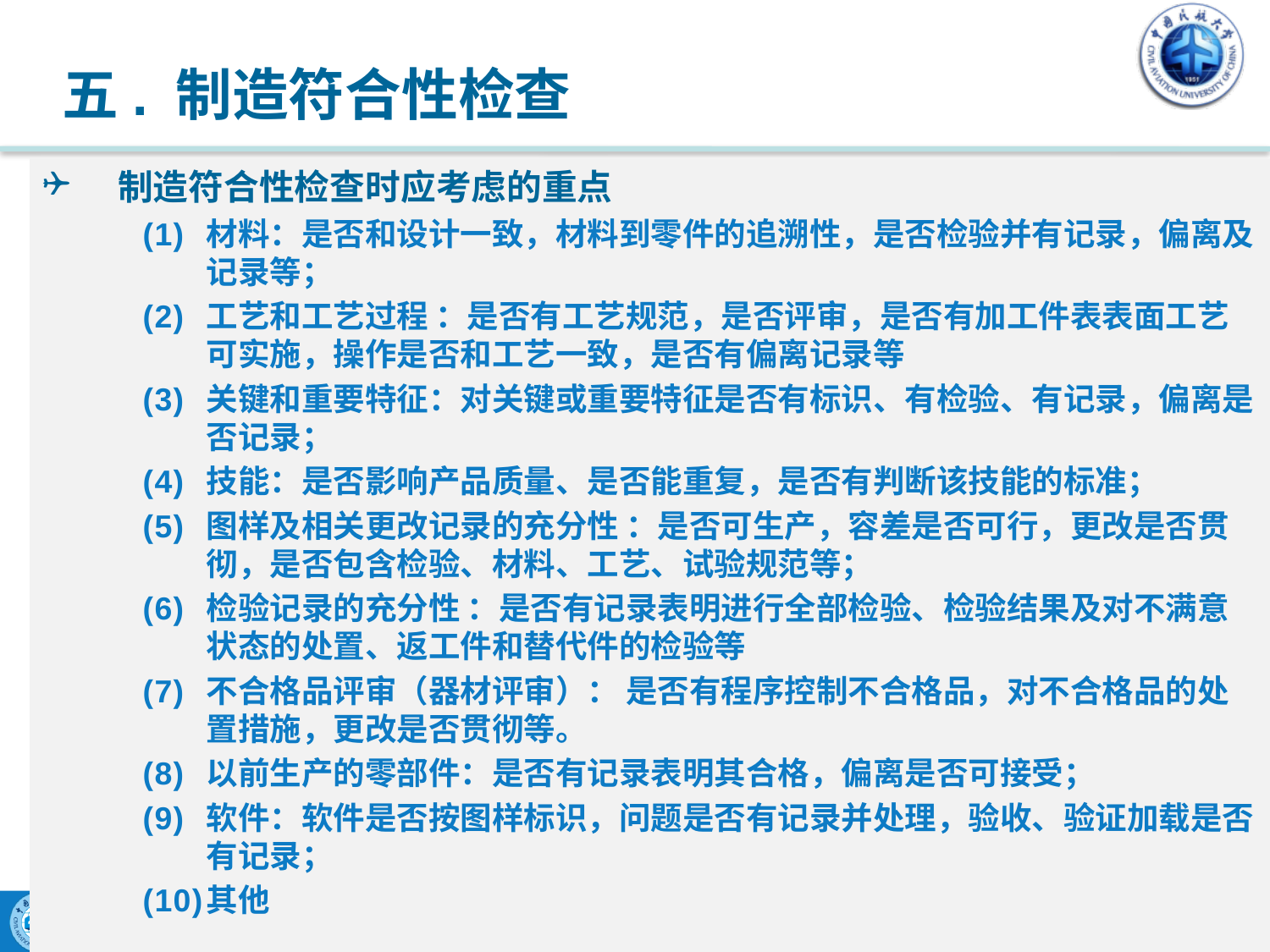

# 五. 制造符合性检查
制造符合性检查时应考虑的重点
材料：是否和设计一致，材料到零件的追溯性，是否检验并有记录，偏离及记录等；
工艺和工艺过程 ：是否有工艺规范，是否评审，是否有加工件表表面工艺可实施，操作是否和工艺一致，是否有偏离记录等
关键和重要特征：对关键或重要特征是否有标识、有检验、有记录，偏离是否记录；
技能：是否影响产品质量、是否能重复，是否有判断该技能的标准；
图样及相关更改记录的充分性 ：是否可生产，容差是否可行，更改是否贯彻，是否包含检验、材料、工艺、试验规范等；
检验记录的充分性 ：是否有记录表明进行全部检验、检验结果及对不满意状态的处置、返工件和替代件的检验等
不合格品评审（器材评审）： 是否有程序控制不合格品，对不合格品的处置措施，更改是否贯彻等。
以前生产的零部件：是否有记录表明其合格，偏离是否可接受；
软件：软件是否按图样标识，问题是否有记录并处理，验收、验证加载是否有记录；
其他